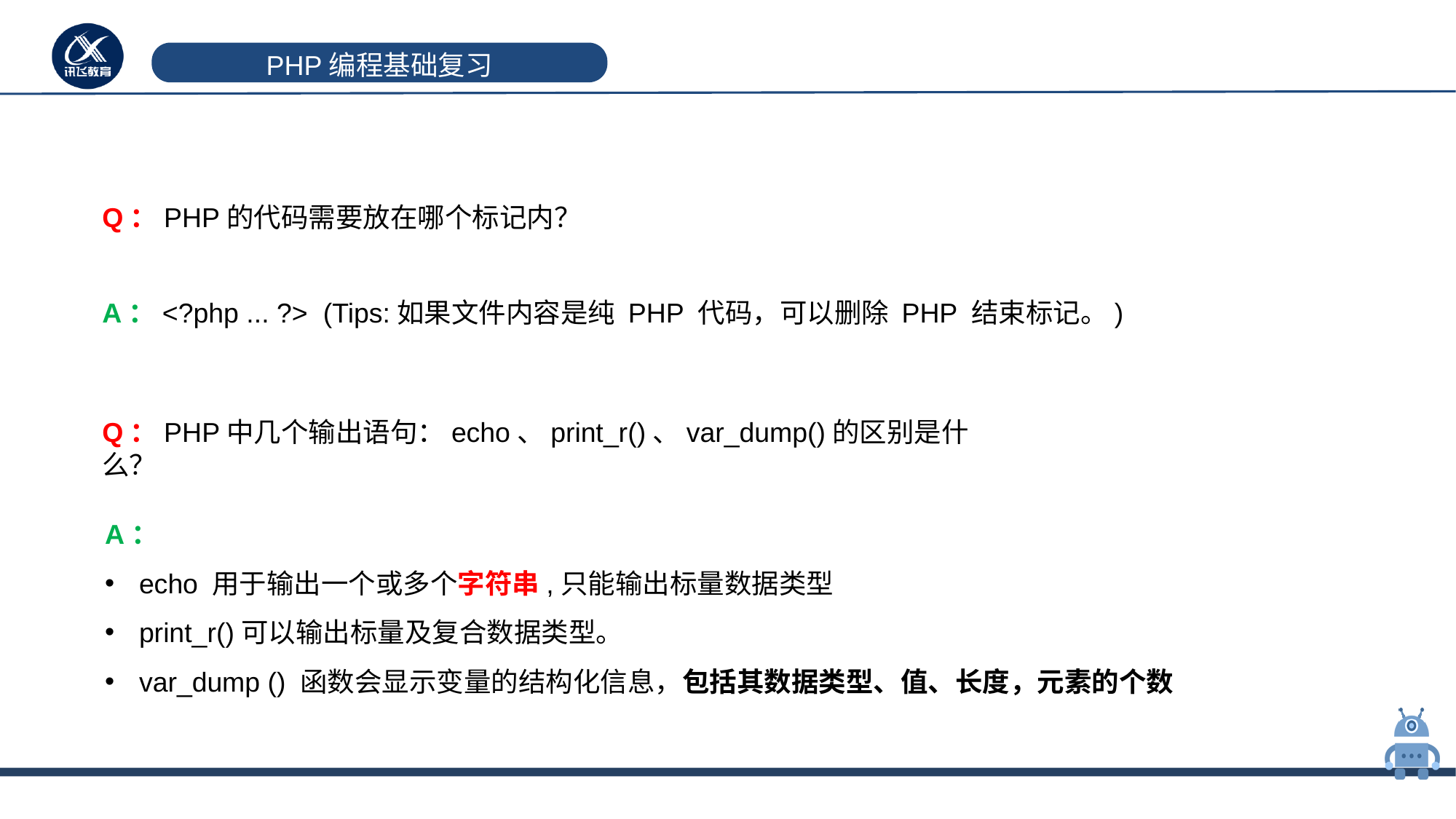

# PHP编程基础复习
Q：PHP的代码需要放在哪个标记内？
A：<?php ... ?>  (Tips:如果文件内容是纯 PHP 代码，可以删除 PHP 结束标记。)
Q：PHP中几个输出语句：echo、print_r()、var_dump()的区别是什么？
A：
echo 用于输出一个或多个字符串,只能输出标量数据类型
print_r()可以输出标量及复合数据类型。
var_dump () 函数会显示变量的结构化信息，包括其数据类型、值、长度，元素的个数